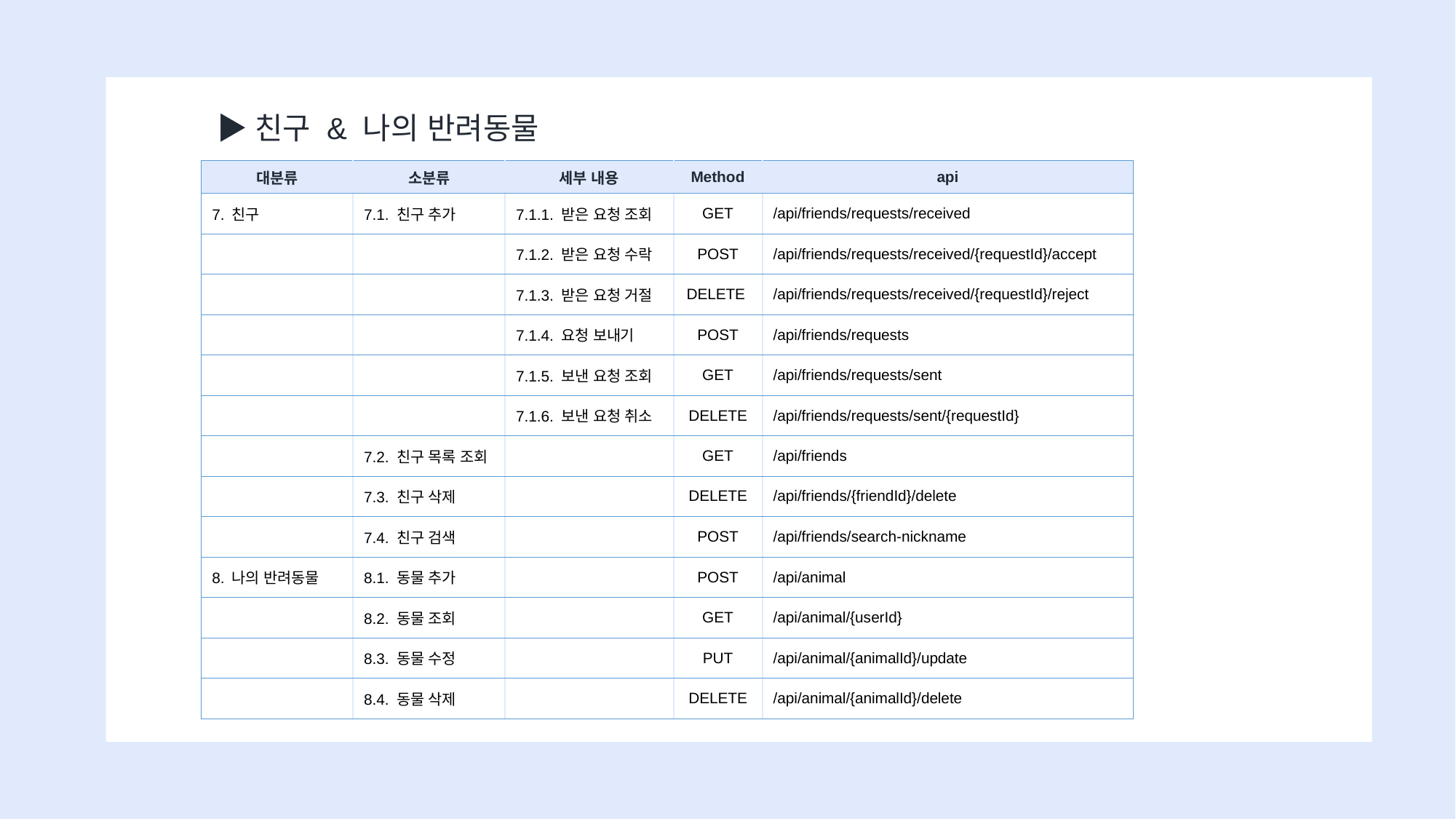

▶친구 & 나의 반려동물
| 대분류 | 소분류 | 세부 내용 | Method | api |
| --- | --- | --- | --- | --- |
| 7. 친구 | 7.1. 친구 추가 | 7.1.1. 받은 요청 조회 | GET | /api/friends/requests/received |
|  |  | 7.1.2. 받은 요청 수락 | POST | /api/friends/requests/received/{requestId}/accept |
|  |  | 7.1.3. 받은 요청 거절 | DELETE | /api/friends/requests/received/{requestId}/reject |
|  |  | 7.1.4. 요청 보내기 | POST | /api/friends/requests |
|  |  | 7.1.5. 보낸 요청 조회 | GET | /api/friends/requests/sent |
|  |  | 7.1.6. 보낸 요청 취소 | DELETE | /api/friends/requests/sent/{requestId} |
|  | 7.2. 친구 목록 조회 |  | GET | /api/friends |
|  | 7.3. 친구 삭제 |  | DELETE | /api/friends/{friendId}/delete |
|  | 7.4. 친구 검색 |  | POST | /api/friends/search-nickname |
| 8. 나의 반려동물 | 8.1. 동물 추가 |  | POST | /api/animal |
|  | 8.2. 동물 조회 |  | GET | /api/animal/{userId} |
|  | 8.3. 동물 수정 |  | PUT | /api/animal/{animalId}/update |
|  | 8.4. 동물 삭제 |  | DELETE | /api/animal/{animalId}/delete |